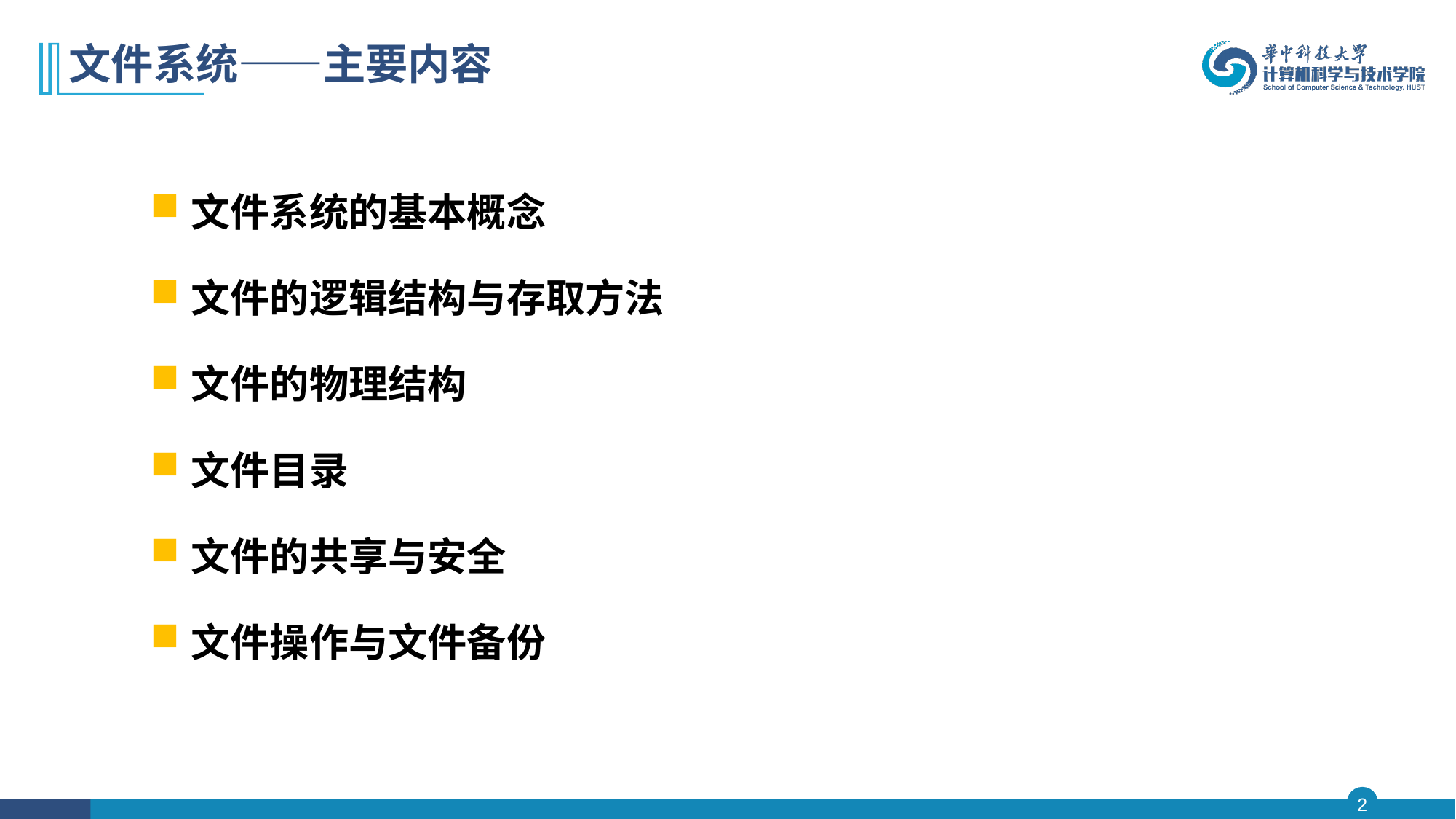

# 文件系统——主要内容
文件系统的基本概念
文件的逻辑结构与存取方法
文件的物理结构
文件目录
文件的共享与安全
文件操作与文件备份